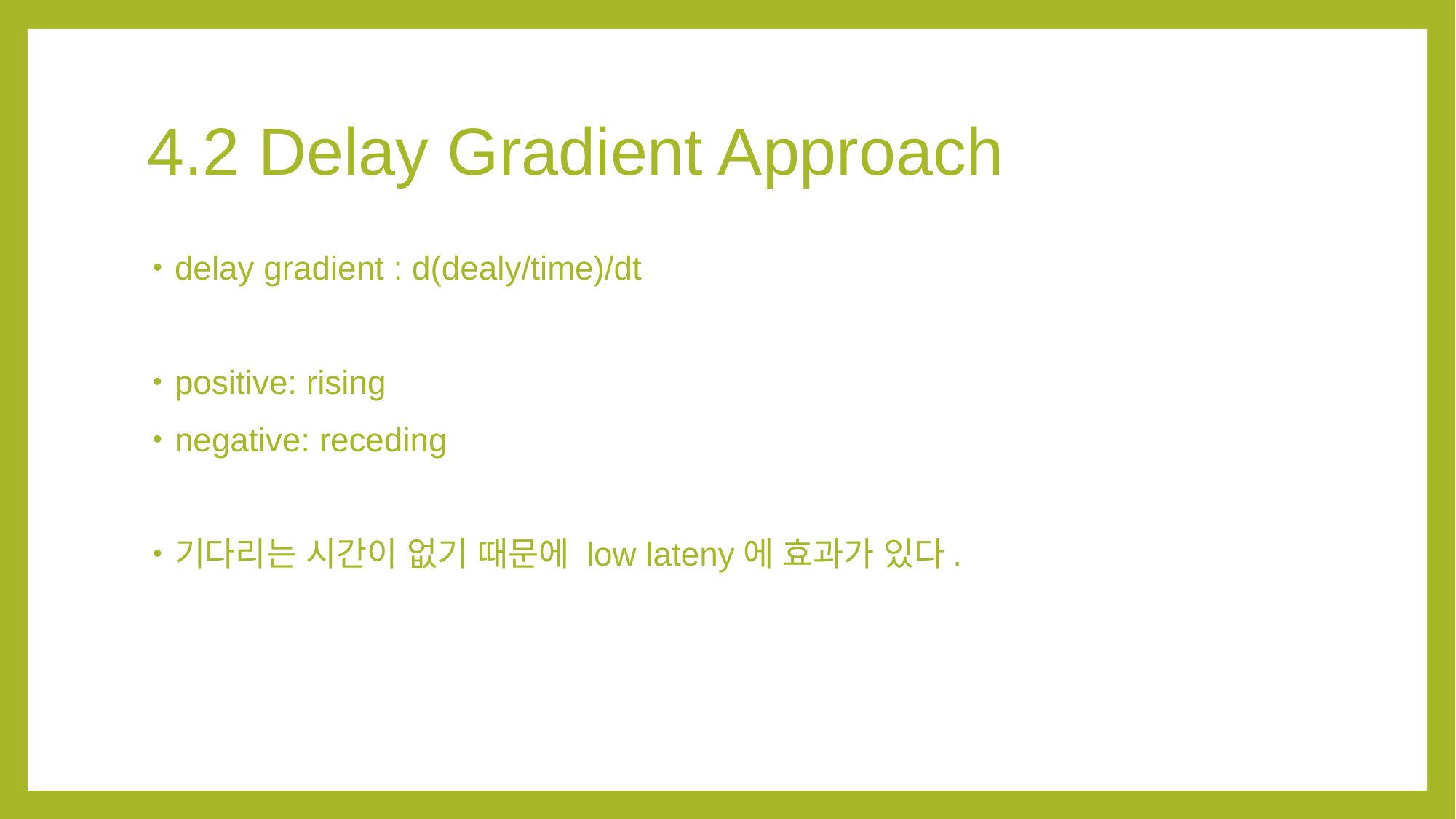

# 4.2 Delay Gradient Approach
delay gradient : d(dealy/time)/dt

positive: rising
negative: receding

기다리는 시간이 없기 때문에 low lateny에 효과가 있다.